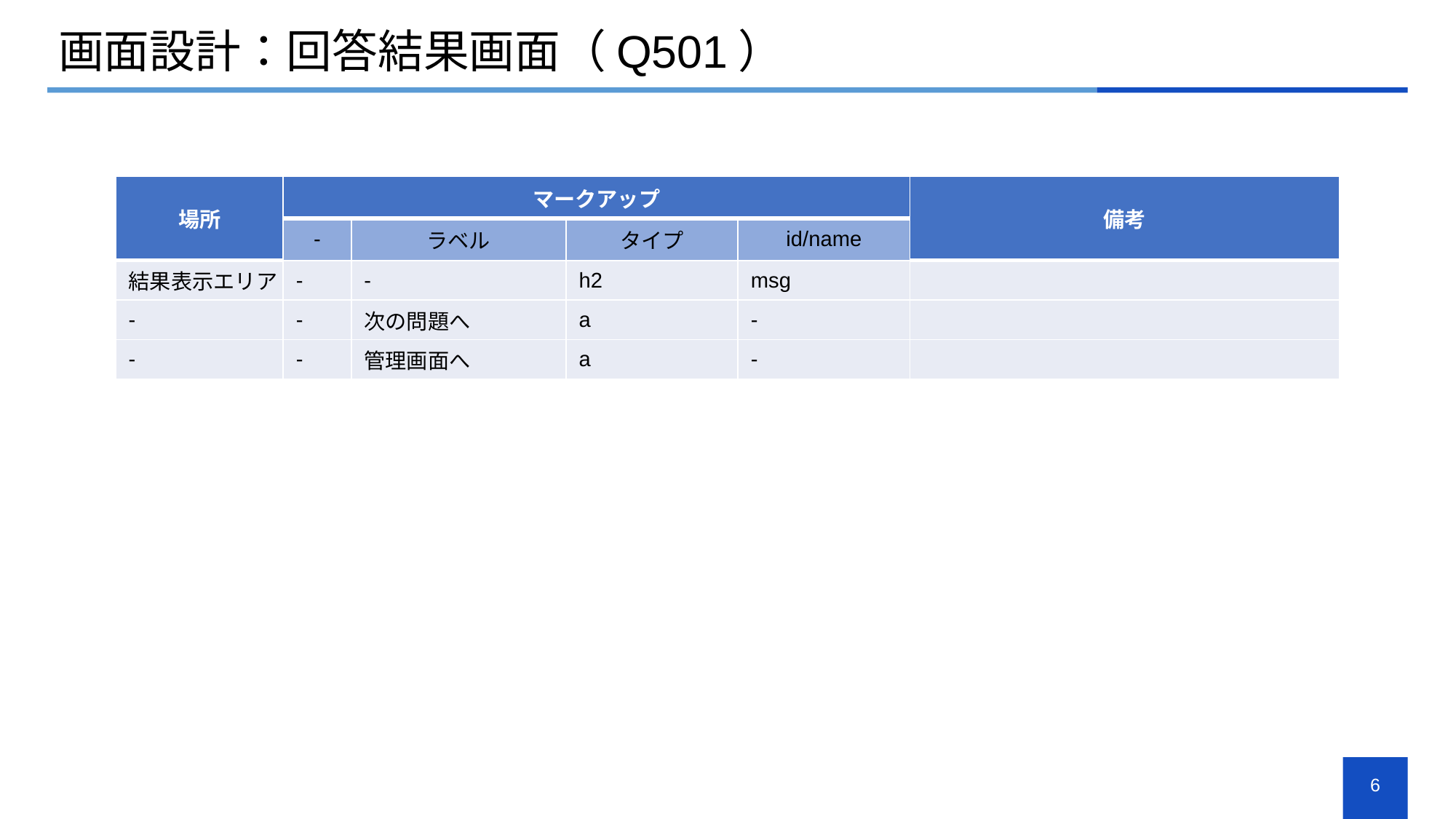

# 画面設計：回答結果画面（Q501）
| 場所 | マークアップ |  |  |  | 備考 |
| --- | --- | --- | --- | --- | --- |
|  | - | ラベル | タイプ | id/name |  |
| 結果表示エリア | - | - | h2 | msg |  |
| - | - | 次の問題へ | a | - |  |
| - | - | 管理画面へ | a | - |  |
6